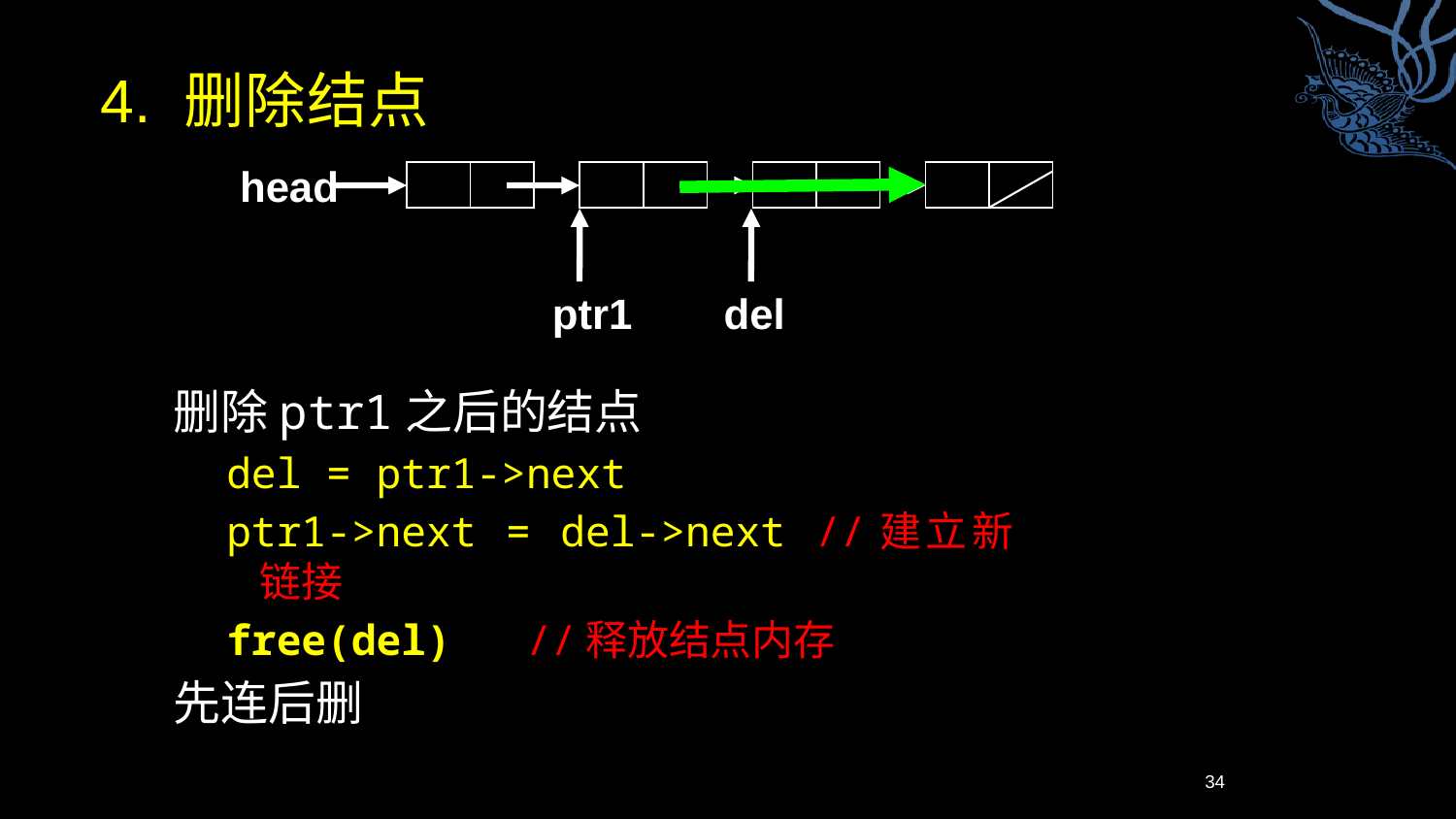

# 4. 删除结点
head

ptr1

del
删除ptr1之后的结点
del = ptr1->next
ptr1->next = del->next //建立新链接
free(del)   //释放结点内存
先连后删

34